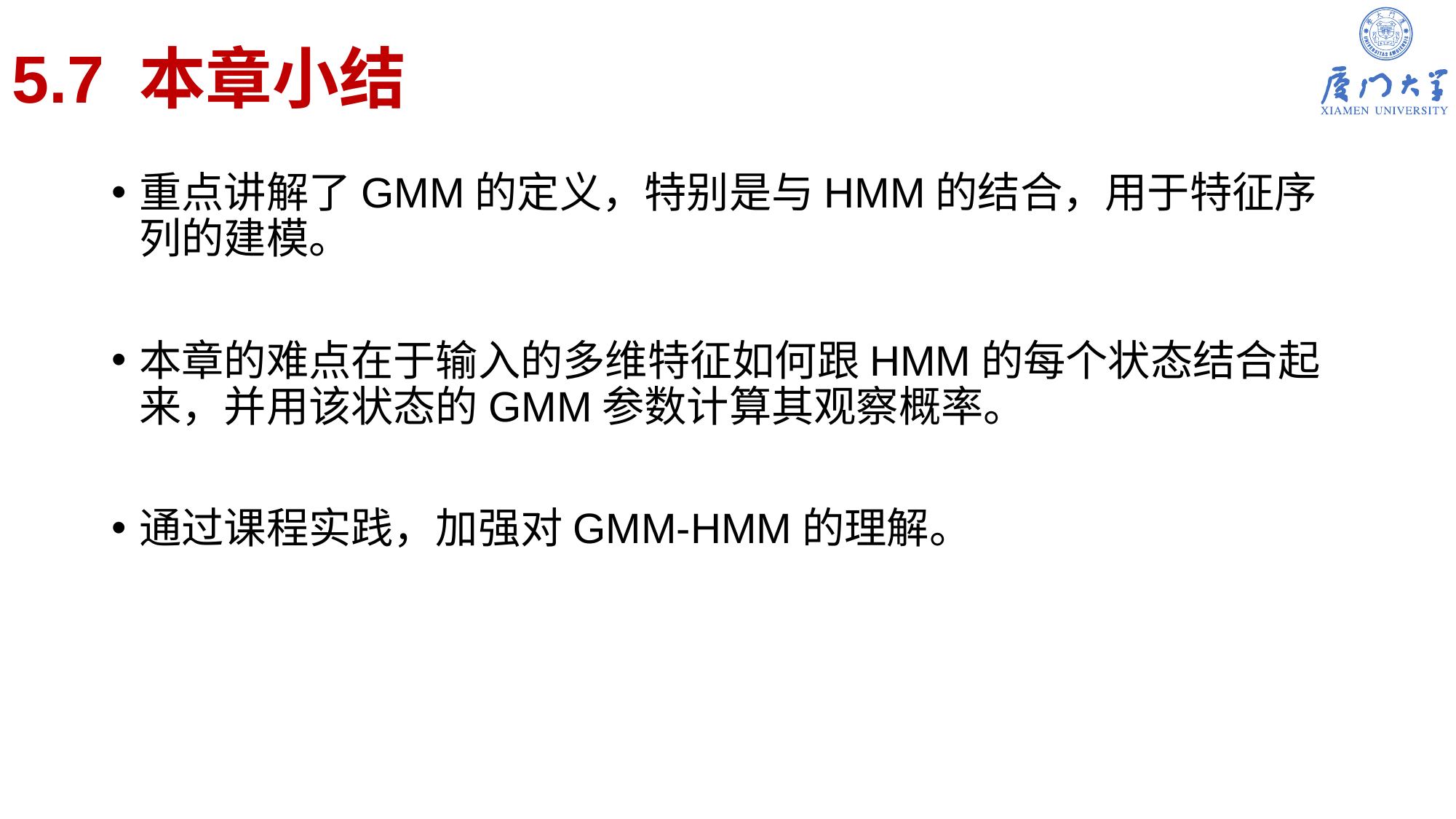

# 5.7 本章小结
重点讲解了GMM的定义，特别是与HMM的结合，用于特征序列的建模。

本章的难点在于输入的多维特征如何跟HMM的每个状态结合起来，并用该状态的GMM参数计算其观察概率。

通过课程实践，加强对GMM-HMM的理解。